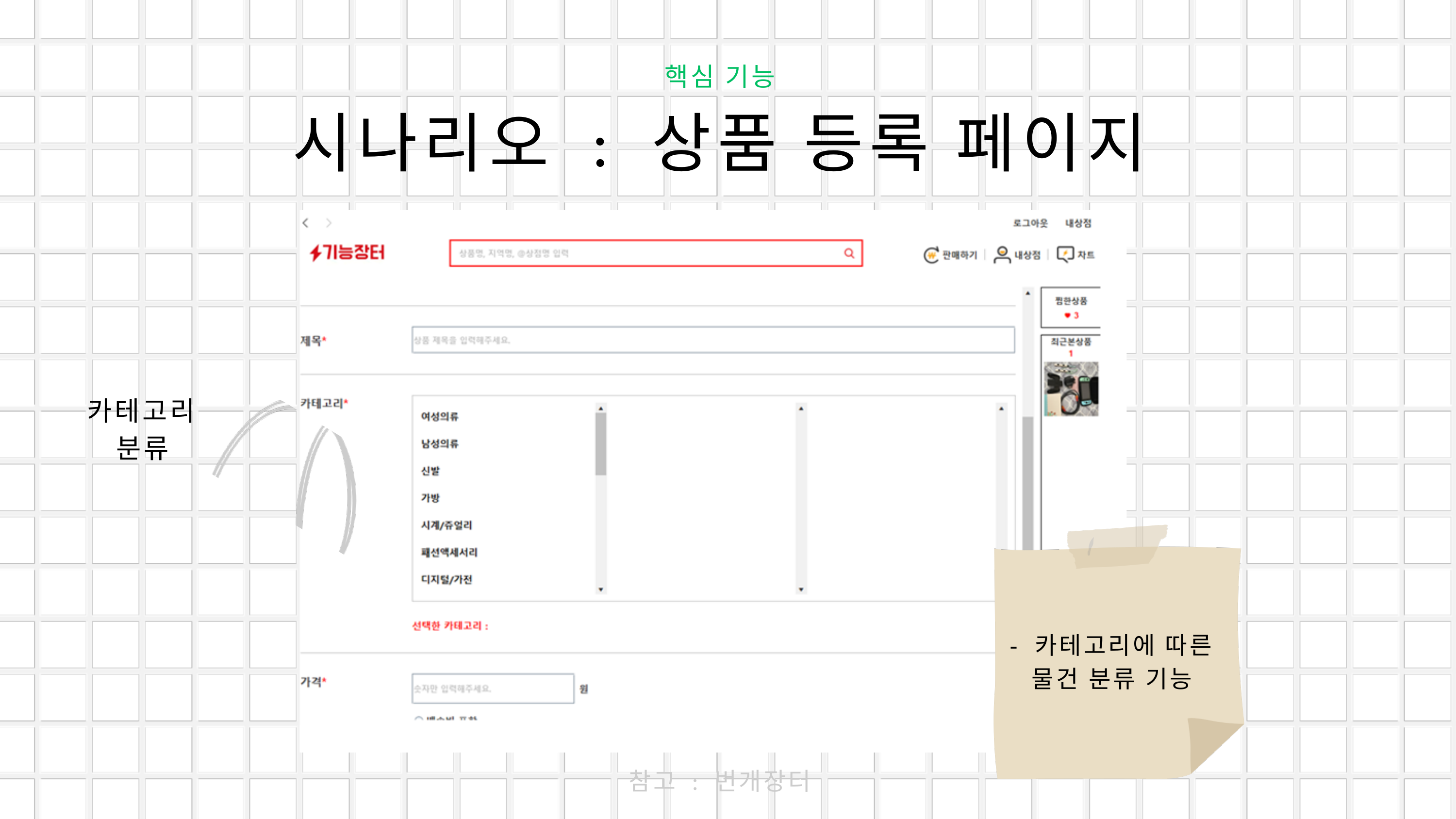

핵심 기능
시나리오 : 상품 등록 페이지

카테고리 분류

- 카테고리에 따른 물건 분류 기능
참고 : 번개장터